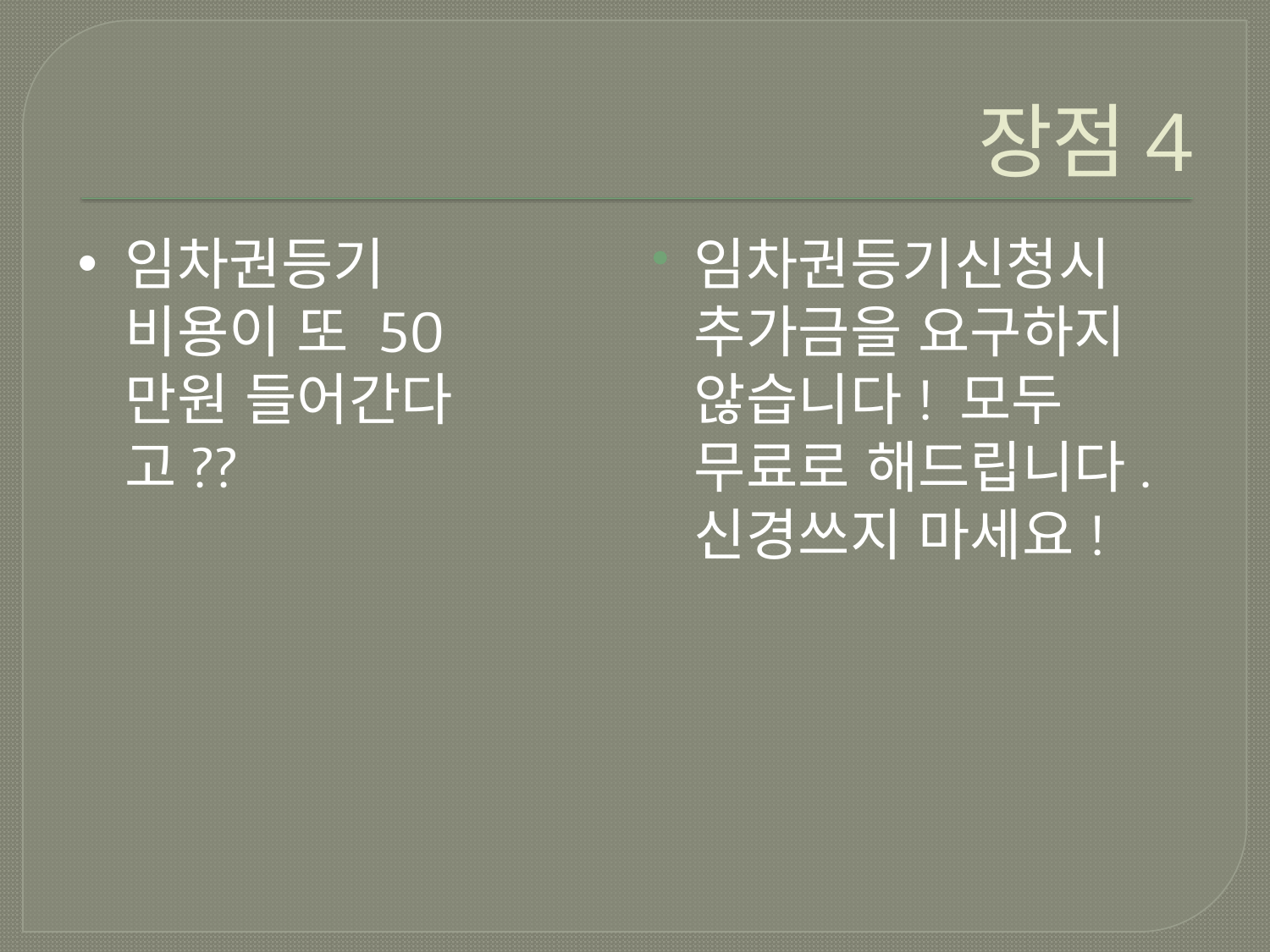

# 장점4

임차권등기 비용이 또 50만원 들어간다고??

임차권등기신청시 추가금을 요구하지 않습니다! 모두 무료로 해드립니다. 신경쓰지 마세요!